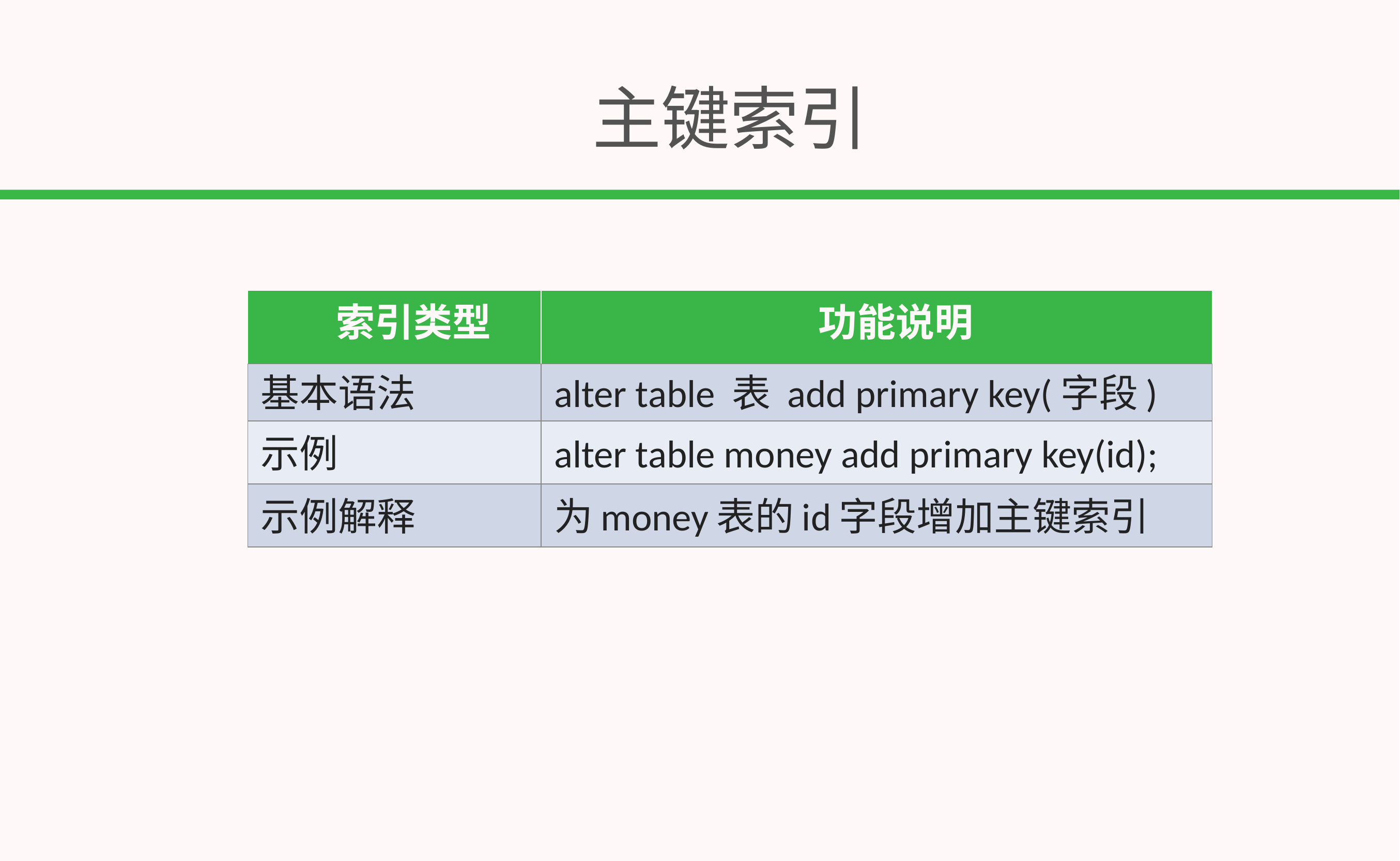

# 主键索引
| 索引类型 | 功能说明 |
| --- | --- |
| 基本语法 | alter table 表 add primary key(字段) |
| 示例 | alter table money add primary key(id); |
| 示例解释 | 为money表的id字段增加主键索引 |